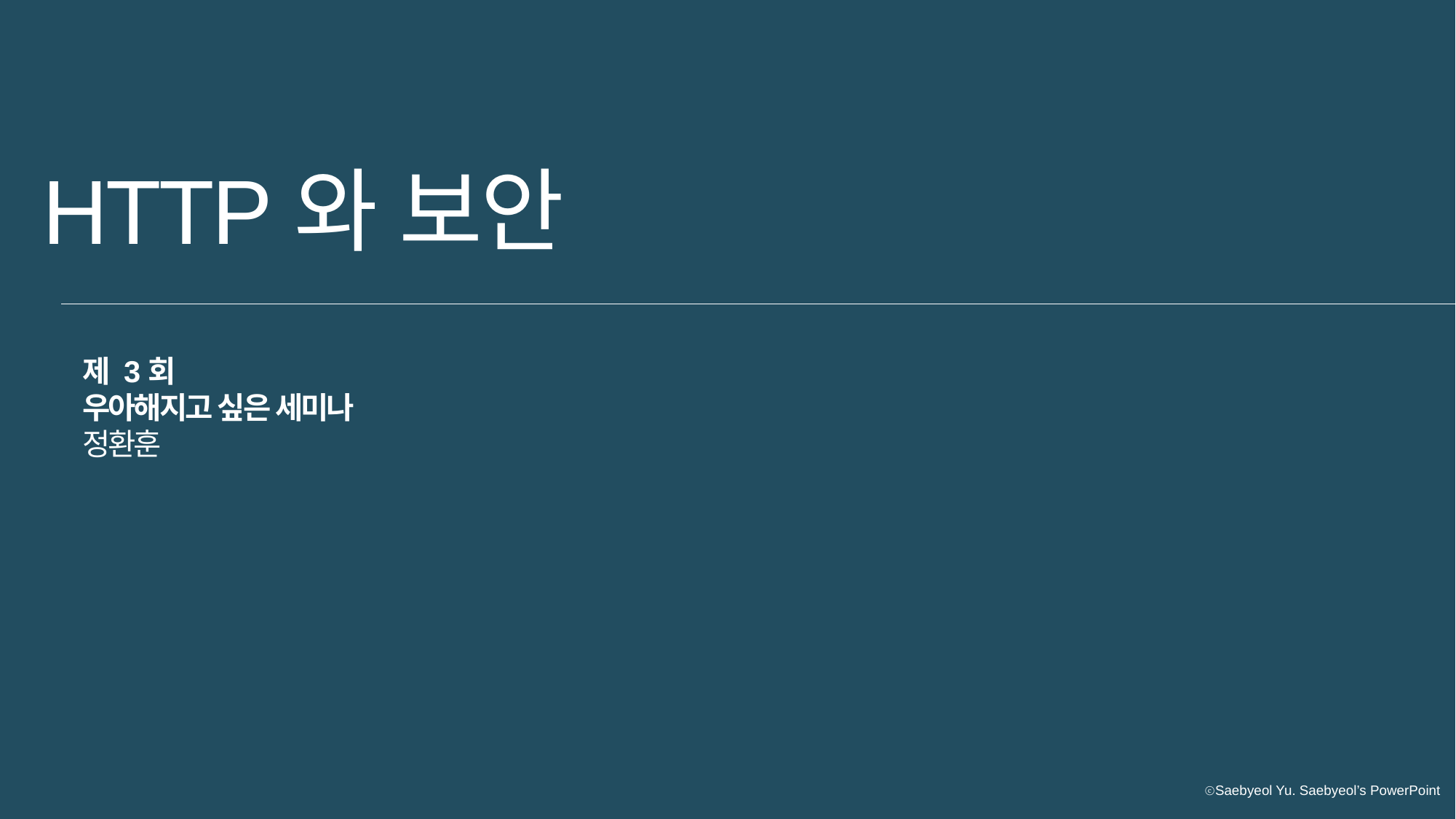

HTTP와 보안
제 3회
우아해지고 싶은 세미나
정환훈